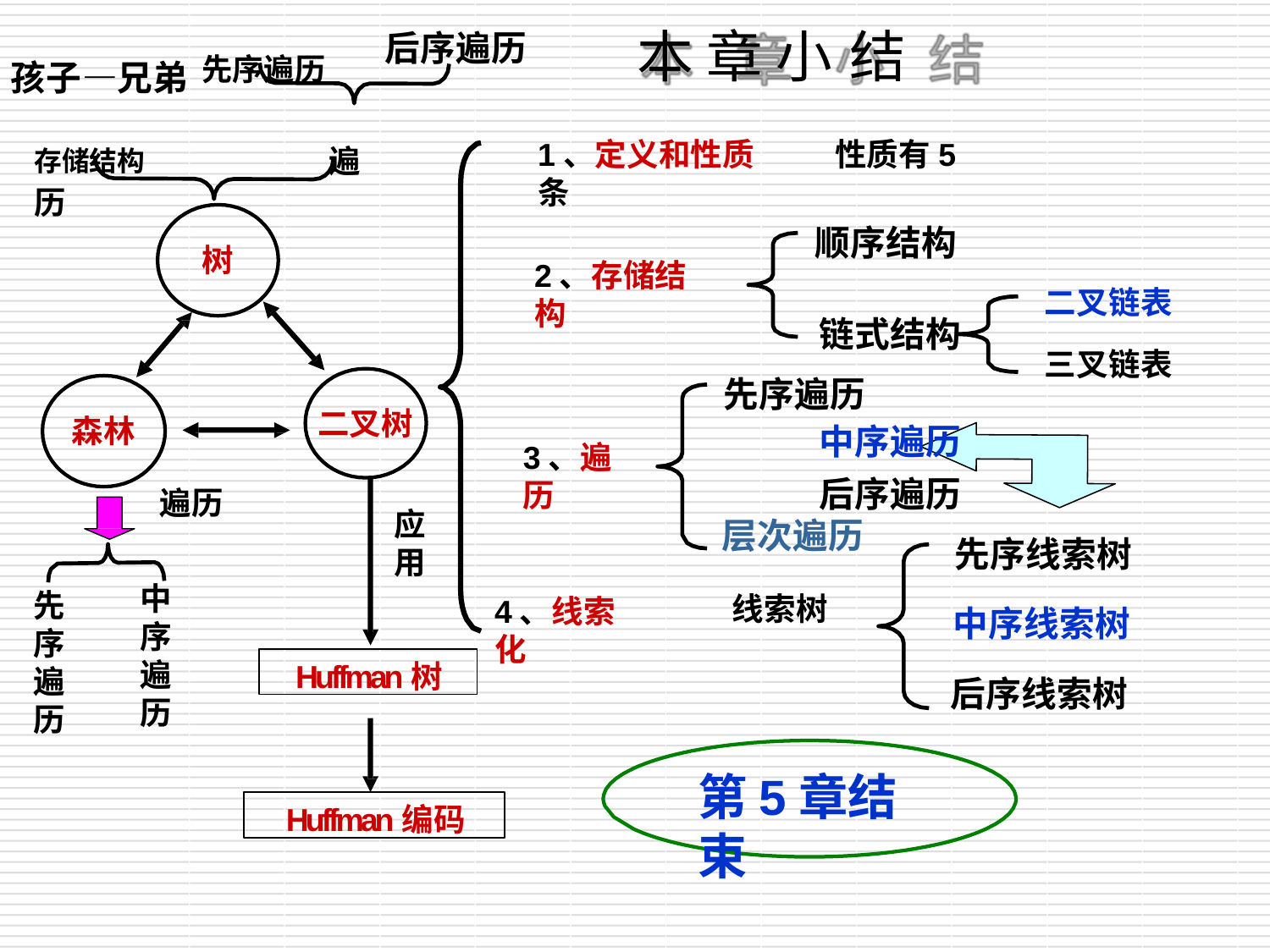

# 本 章 小 结
后序遍历
孩子—兄弟 先序遍历
存储结构	遍历

1、定义和性质	性质有5条

顺序结构

树
2、存储结构
二叉链表
链式结构 先序遍历
中序遍历
后序遍历

三叉链表

二叉树
森林

3、遍历

遍历

应 用
层次遍历
先序线索树

中 序 遍 历
先 序 遍 历
线索树
4、线索化
中序线索树
Huffman树
后序线索树

第5章结束
Huffman编码